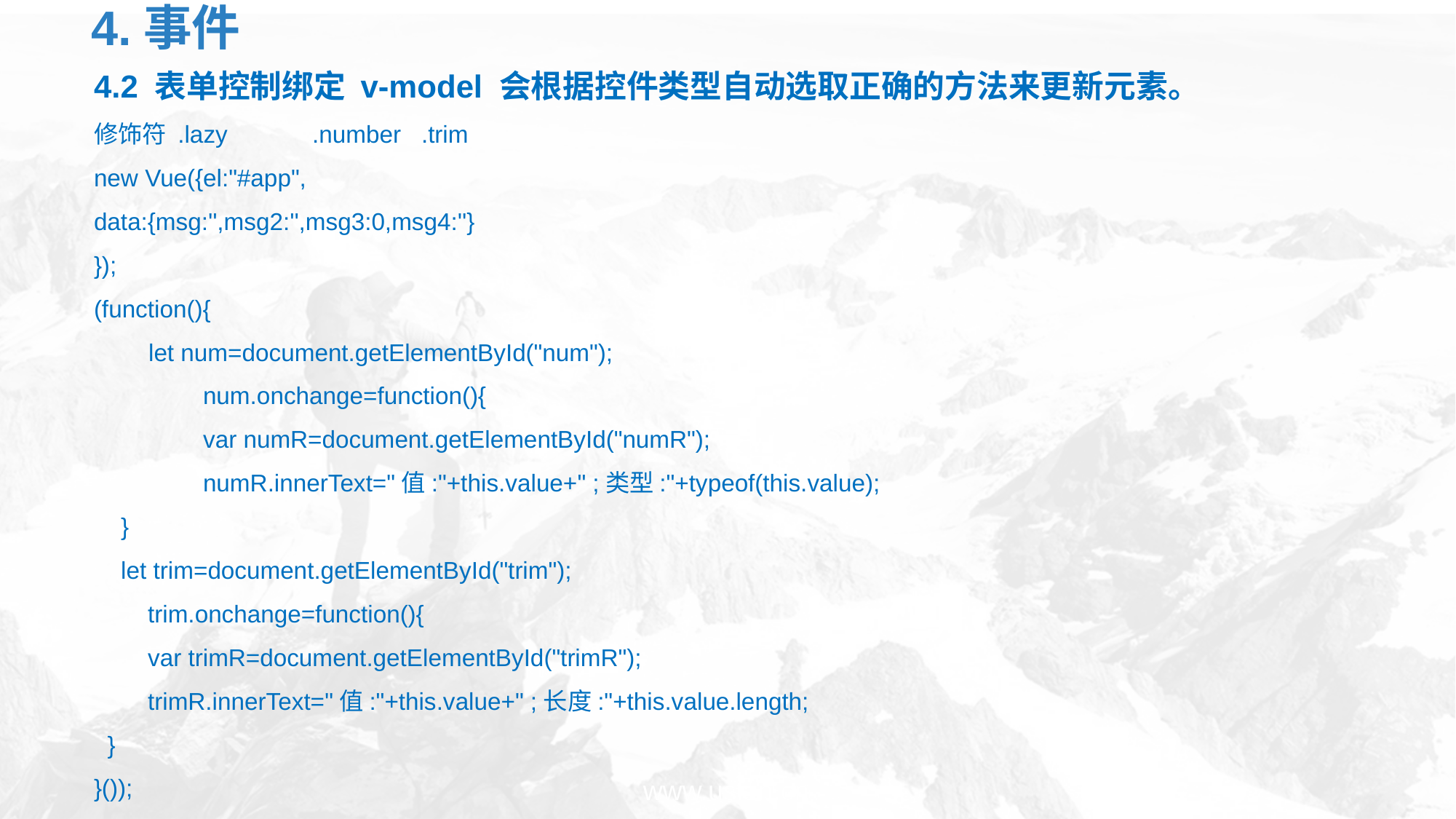

# 4.事件
4.2 表单控制绑定 v-model 会根据控件类型自动选取正确的方法来更新元素。
修饰符 .lazy 	.number	.trim
new Vue({el:"#app",
data:{msg:'',msg2:'',msg3:0,msg4:''}
});
(function(){
let num=document.getElementById("num");
num.onchange=function(){
var numR=document.getElementById("numR");
numR.innerText="值:"+this.value+" ;类型:"+typeof(this.value);
    }
    let trim=document.getElementById("trim");
        trim.onchange=function(){
        var trimR=document.getElementById("trimR");
        trimR.innerText="值:"+this.value+" ;长度:"+this.value.length;
  }
}());
www.usian.cn